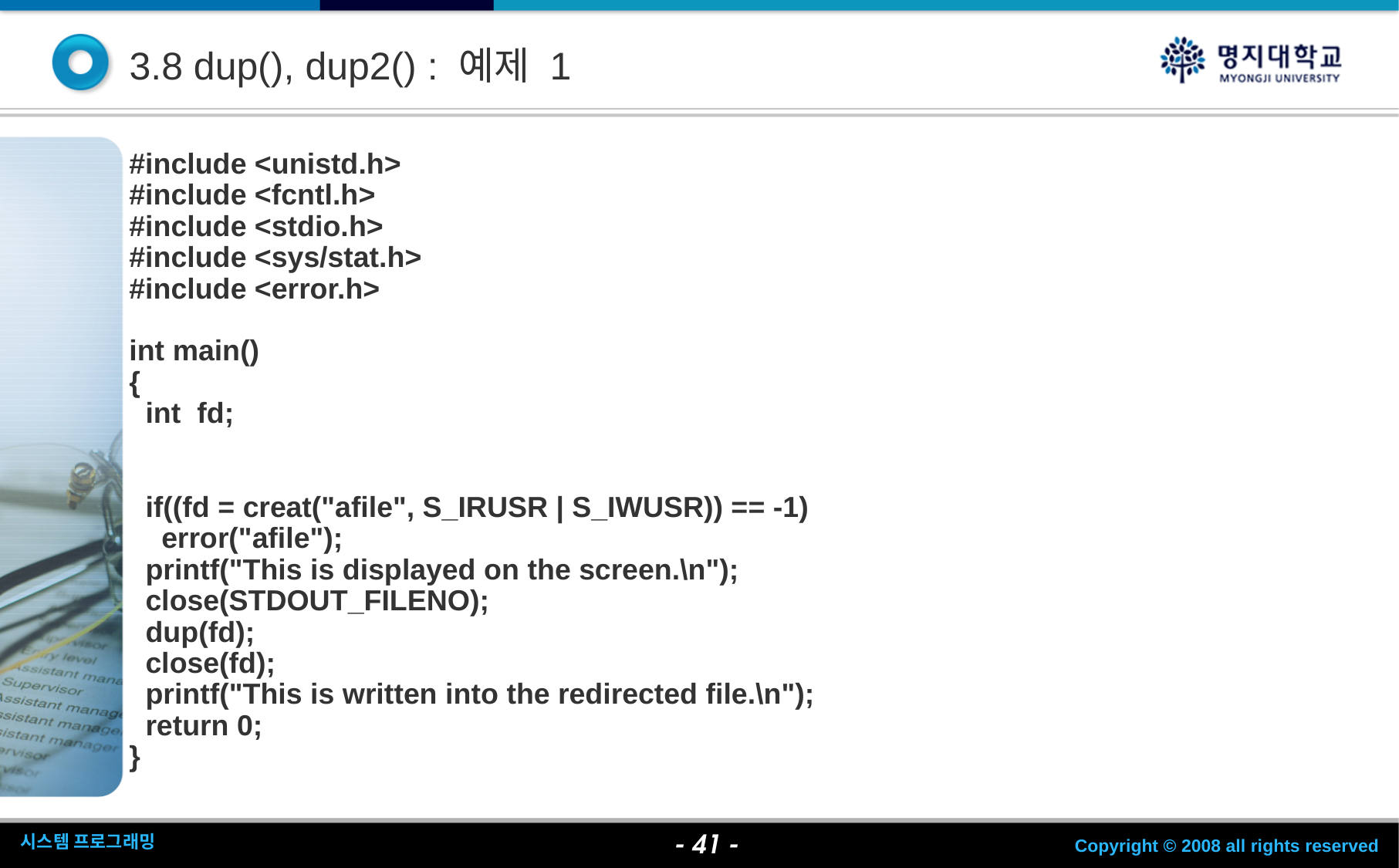

3.8 dup(), dup2() : 예제 1
#include <unistd.h>
#include <fcntl.h>
#include <stdio.h>
#include <sys/stat.h>
#include <error.h>

int main()
{
  int  fd;

  if((fd = creat("afile", S_IRUSR | S_IWUSR)) == -1)
    error("afile");
  printf("This is displayed on the screen.\n");
  close(STDOUT_FILENO);
  dup(fd);
  close(fd);
  printf("This is written into the redirected file.\n");
  return 0;
}
- 41 -